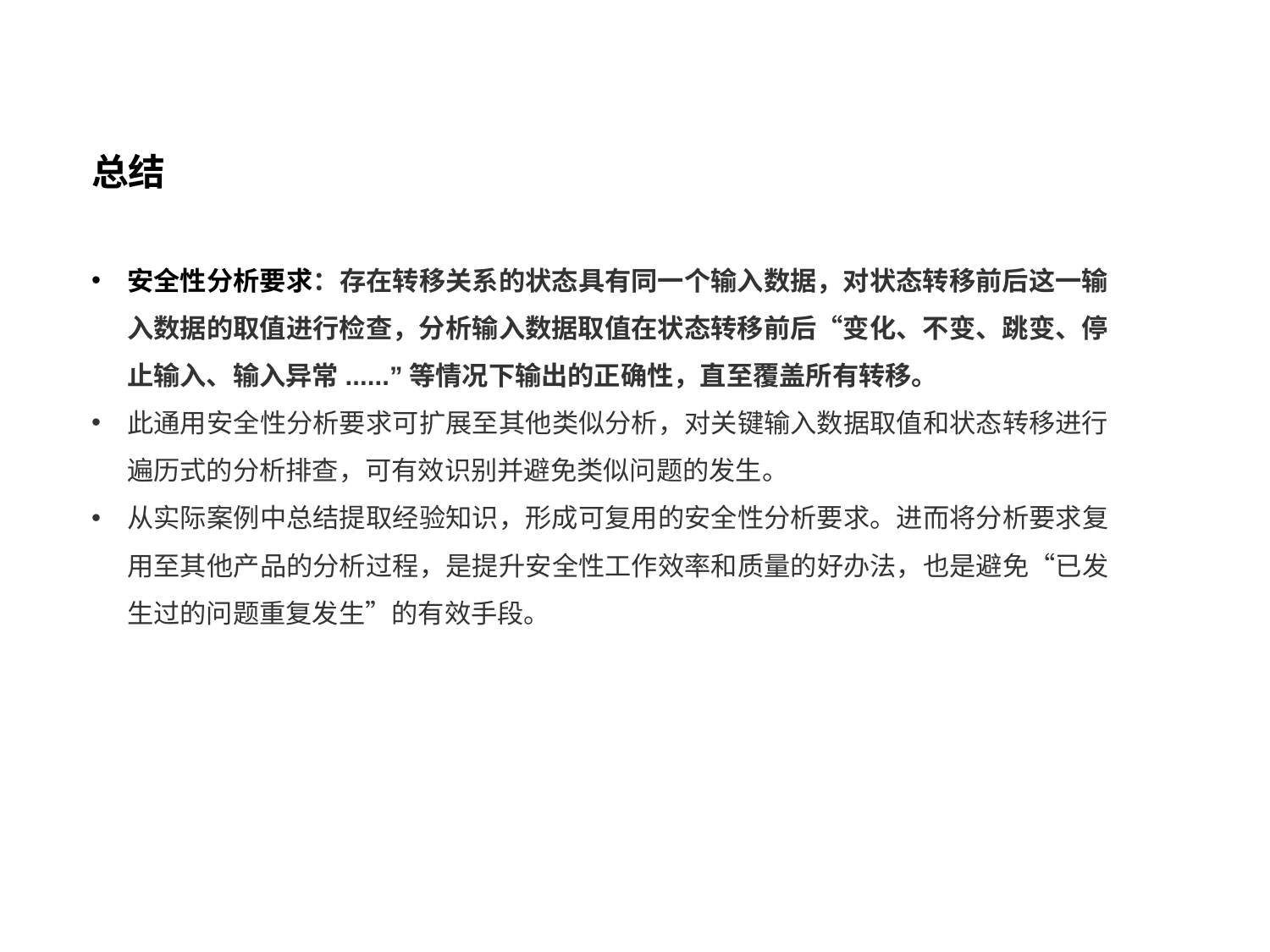

# 总结
安全性分析要求：存在转移关系的状态具有同一个输入数据，对状态转移前后这一输入数据的取值进行检查，分析输入数据取值在状态转移前后“变化、不变、跳变、停止输入、输入异常......”等情况下输出的正确性，直至覆盖所有转移。
此通用安全性分析要求可扩展至其他类似分析，对关键输入数据取值和状态转移进行遍历式的分析排查，可有效识别并避免类似问题的发生。
从实际案例中总结提取经验知识，形成可复用的安全性分析要求。进而将分析要求复用至其他产品的分析过程，是提升安全性工作效率和质量的好办法，也是避免“已发生过的问题重复发生”的有效手段。